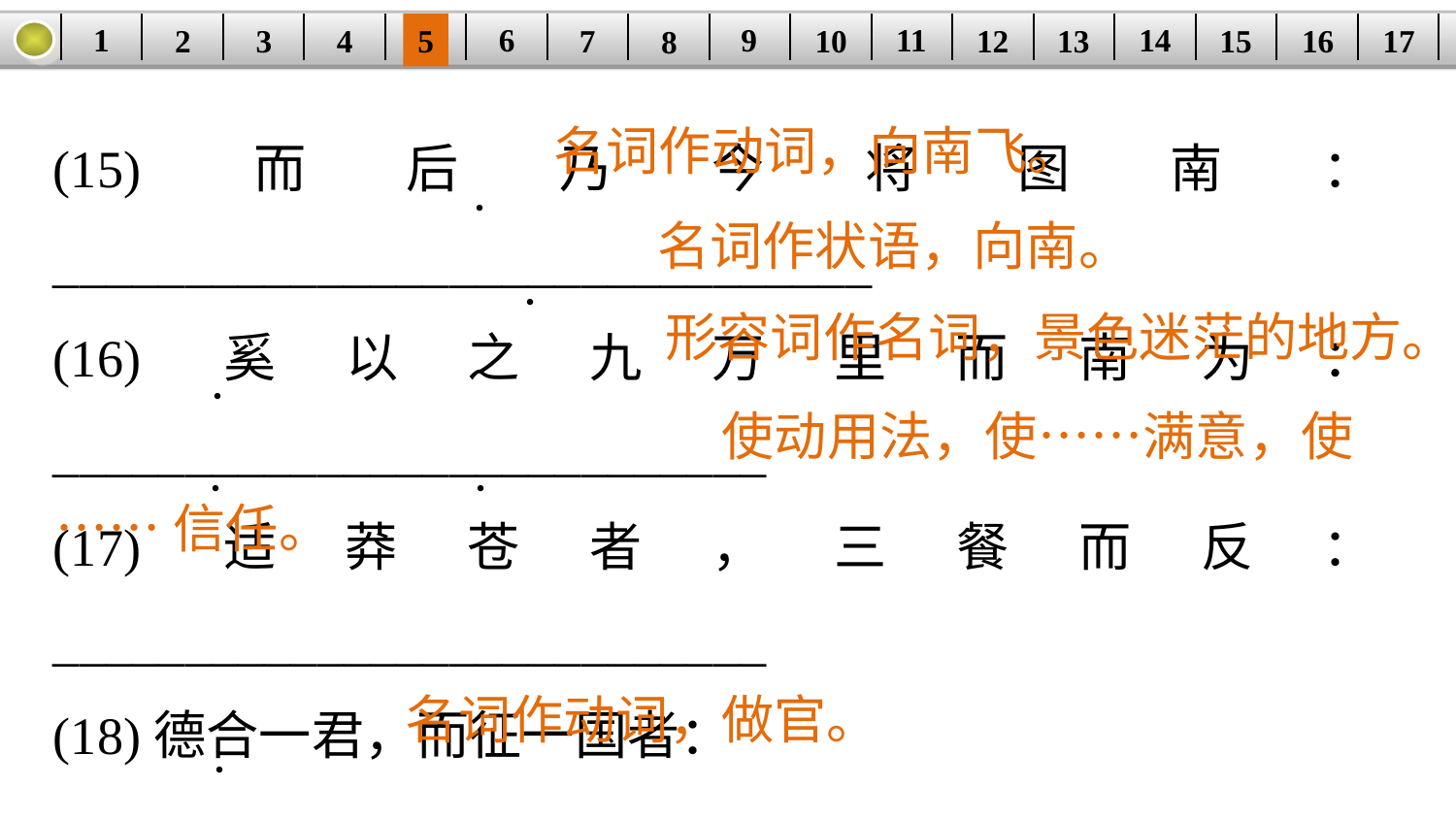

14
1
11
9
6
3
15
12
5
2
16
13
10
|  |  |  |  |  |  |  |  |  |  |  |  |  |  |  |  |  |
| --- | --- | --- | --- | --- | --- | --- | --- | --- | --- | --- | --- | --- | --- | --- | --- | --- |
7
4
17
8

(15)而后乃今将图南：_______________________________
(16)奚以之九万里而南为：___________________________
(17)适莽苍者，三餐而反：___________________________
(18)德合一君，而征一国者：_________________________
__________________________________________________
《陈情表》
(19)历职郎署：_______________________________
名词作动词，向南飞。
·
名词作状语，向南。
·
形容词作名词，景色迷茫的地方。
·
使动用法，使……满意，使
·
·
……信任。
名词作动词，做官。
·